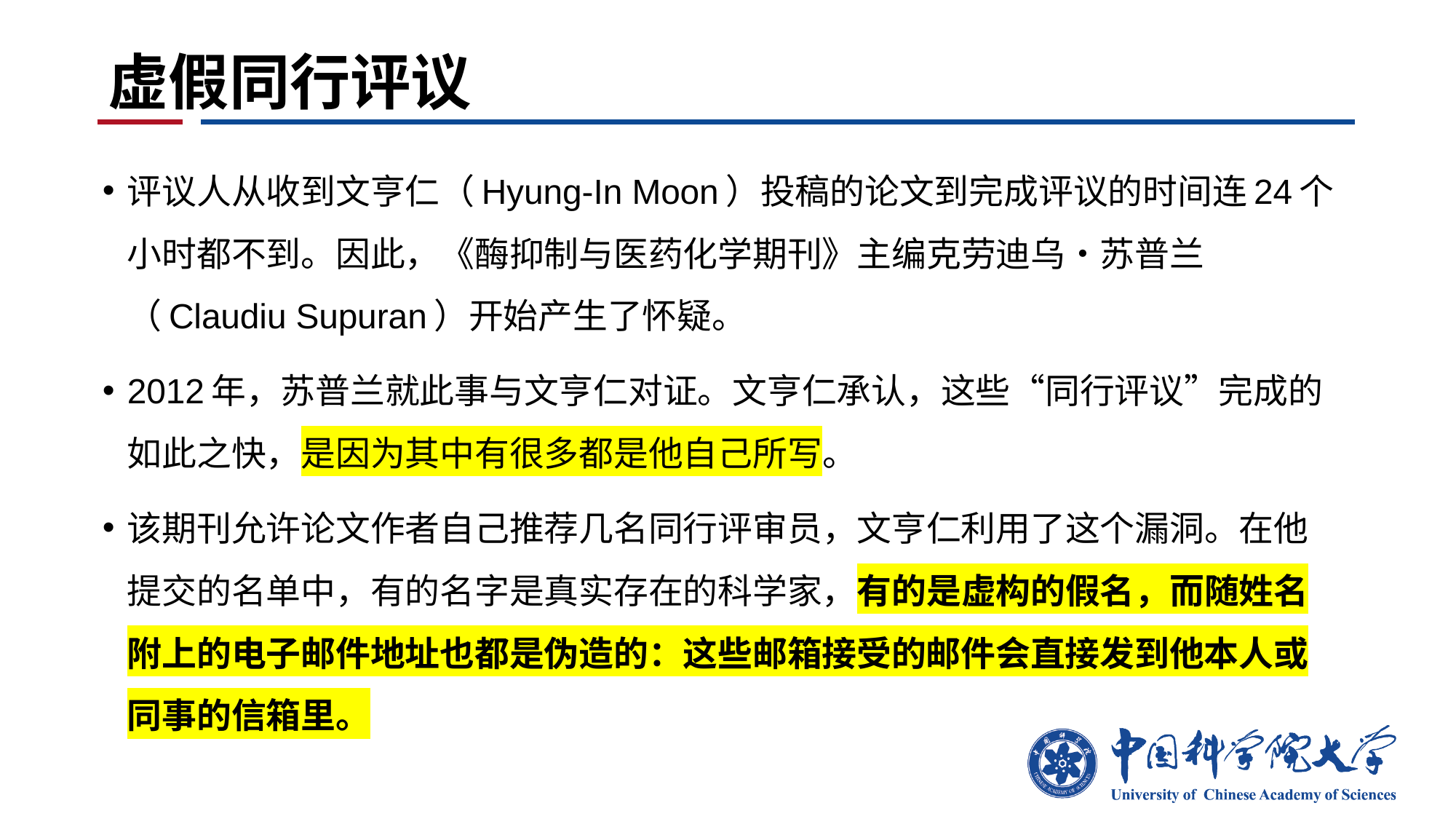

# 虚假同行评议
评议人从收到文亨仁（Hyung-In Moon）投稿的论文到完成评议的时间连24个小时都不到。因此，《酶抑制与医药化学期刊》主编克劳迪乌•苏普兰（Claudiu Supuran）开始产生了怀疑。
2012年，苏普兰就此事与文亨仁对证。文亨仁承认，这些“同行评议”完成的如此之快，是因为其中有很多都是他自己所写。
该期刊允许论文作者自己推荐几名同行评审员，文亨仁利用了这个漏洞。在他提交的名单中，有的名字是真实存在的科学家，有的是虚构的假名，而随姓名附上的电子邮件地址也都是伪造的：这些邮箱接受的邮件会直接发到他本人或同事的信箱里。